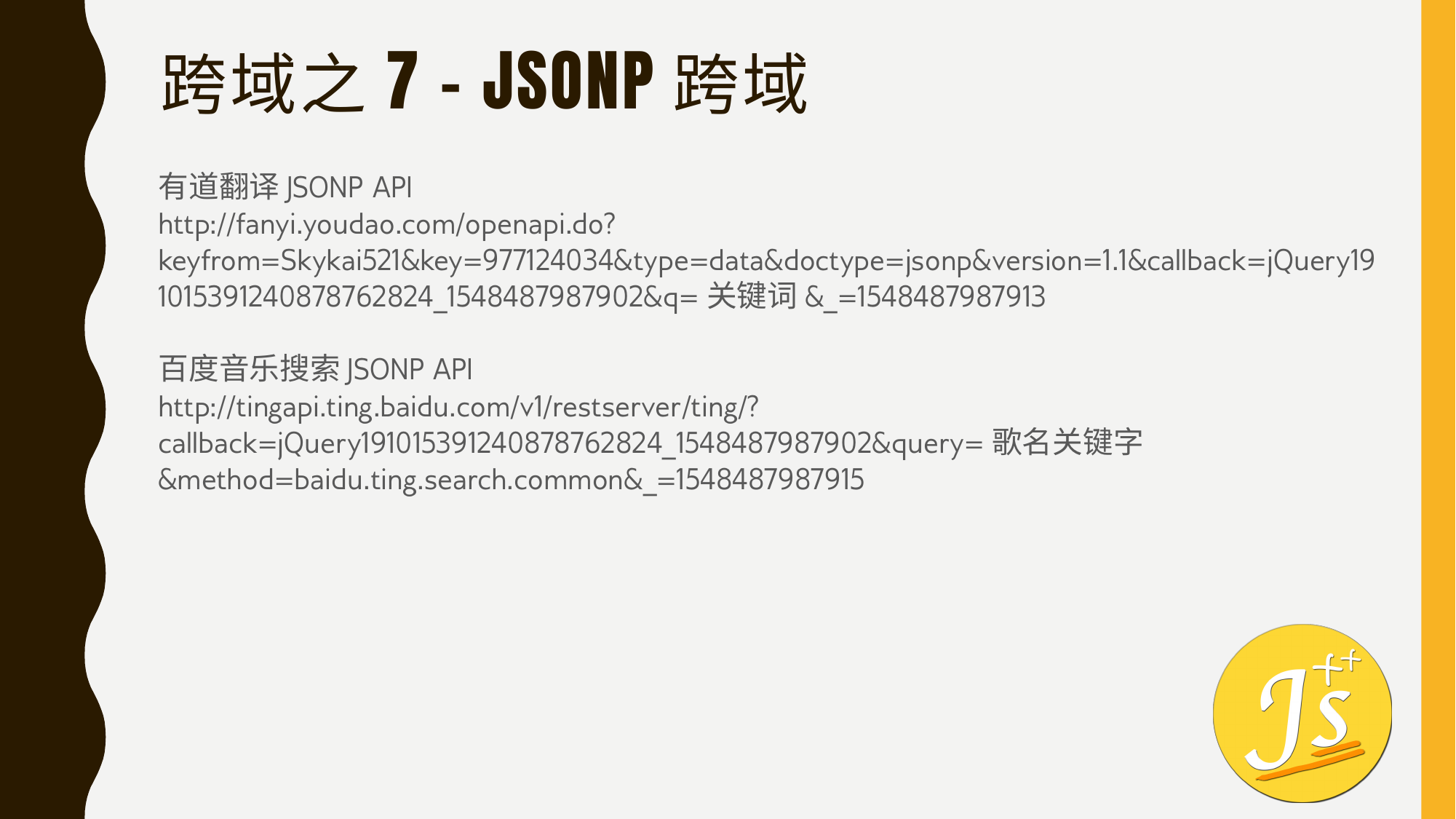

# 跨域之7 – JSONP跨域
有道翻译JSONP API
http://fanyi.youdao.com/openapi.do?keyfrom=Skykai521&key=977124034&type=data&doctype=jsonp&version=1.1&callback=jQuery191015391240878762824_1548487987902&q=关键词&_=1548487987913

百度音乐搜索JSONP API
http://tingapi.ting.baidu.com/v1/restserver/ting/?callback=jQuery191015391240878762824_1548487987902&query=歌名关键字&method=baidu.ting.search.common&_=1548487987915